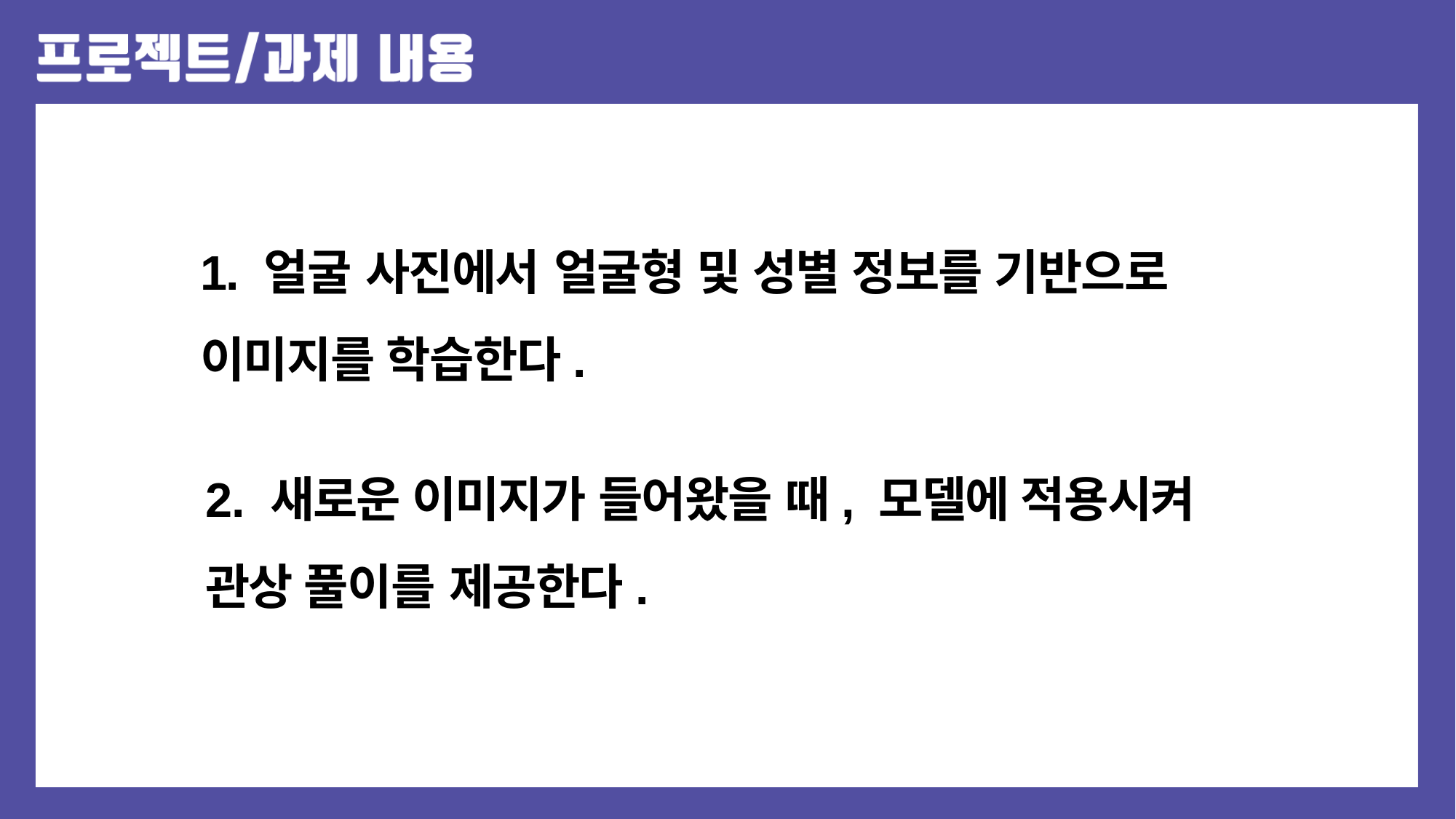

1. 얼굴 사진에서 얼굴형 및 성별 정보를 기반으로 이미지를 학습한다.

2. 새로운 이미지가 들어왔을 때, 모델에 적용시켜
관상 풀이를 제공한다.